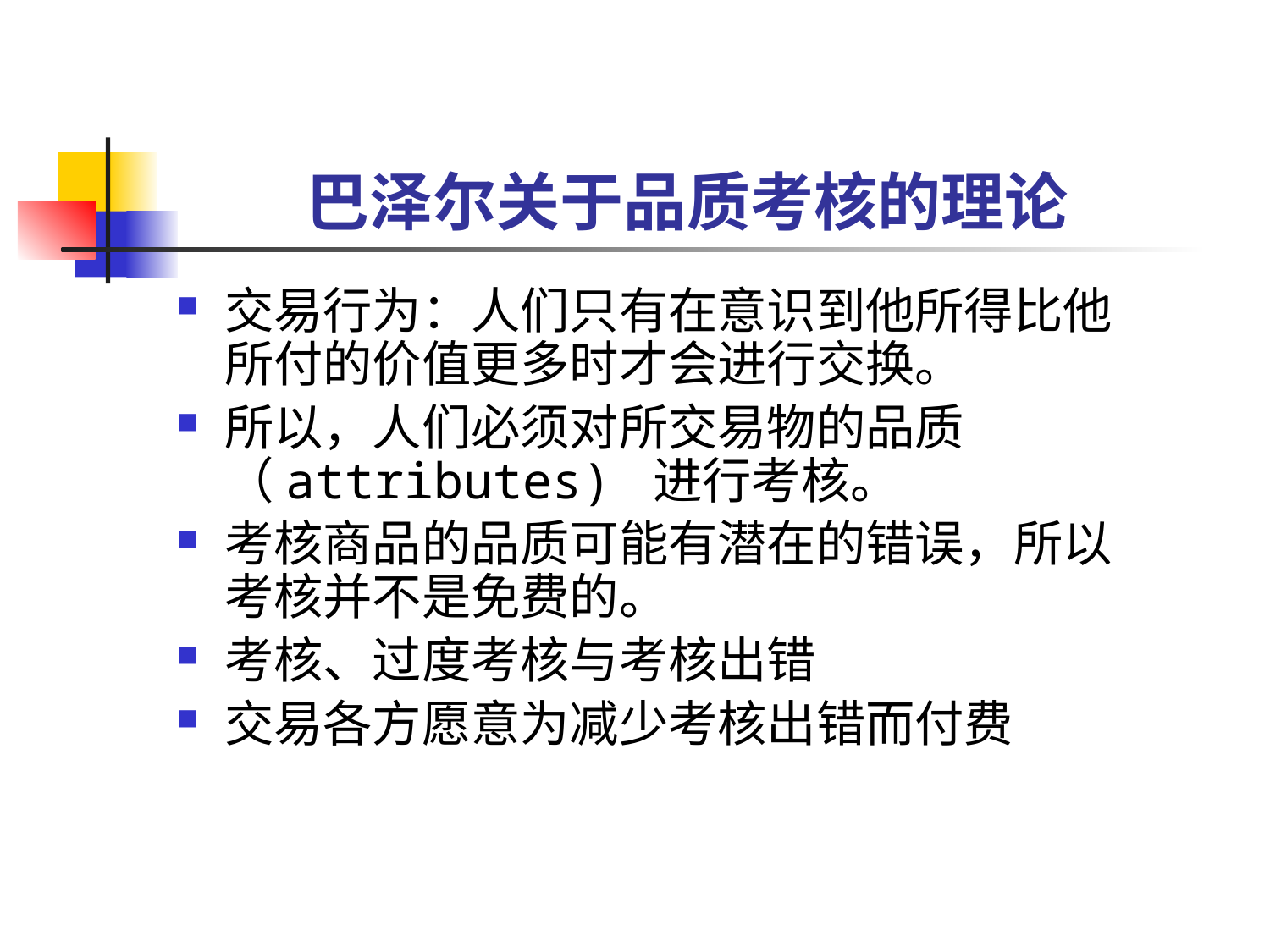

# 巴泽尔关于品质考核的理论
交易行为：人们只有在意识到他所得比他所付的价值更多时才会进行交换。
所以，人们必须对所交易物的品质（attributes) 进行考核。
考核商品的品质可能有潜在的错误，所以考核并不是免费的。
考核、过度考核与考核出错
交易各方愿意为减少考核出错而付费